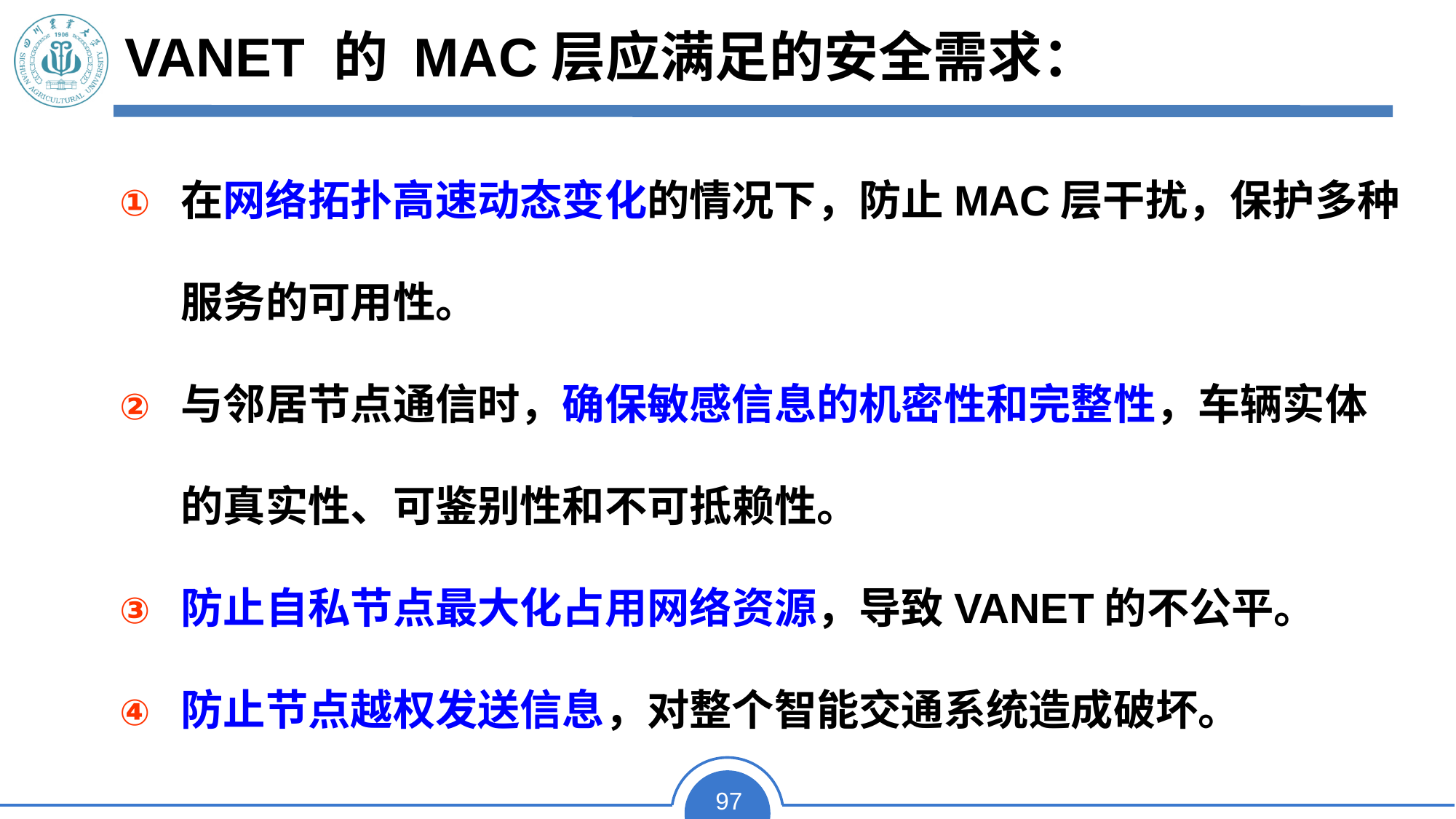

# VANET 的 MAC层应满足的安全需求：
在网络拓扑高速动态变化的情况下，防止MAC层干扰，保护多种服务的可用性。
与邻居节点通信时，确保敏感信息的机密性和完整性，车辆实体的真实性、可鉴别性和不可抵赖性。
防止自私节点最大化占用网络资源，导致VANET的不公平。
防止节点越权发送信息，对整个智能交通系统造成破坏。